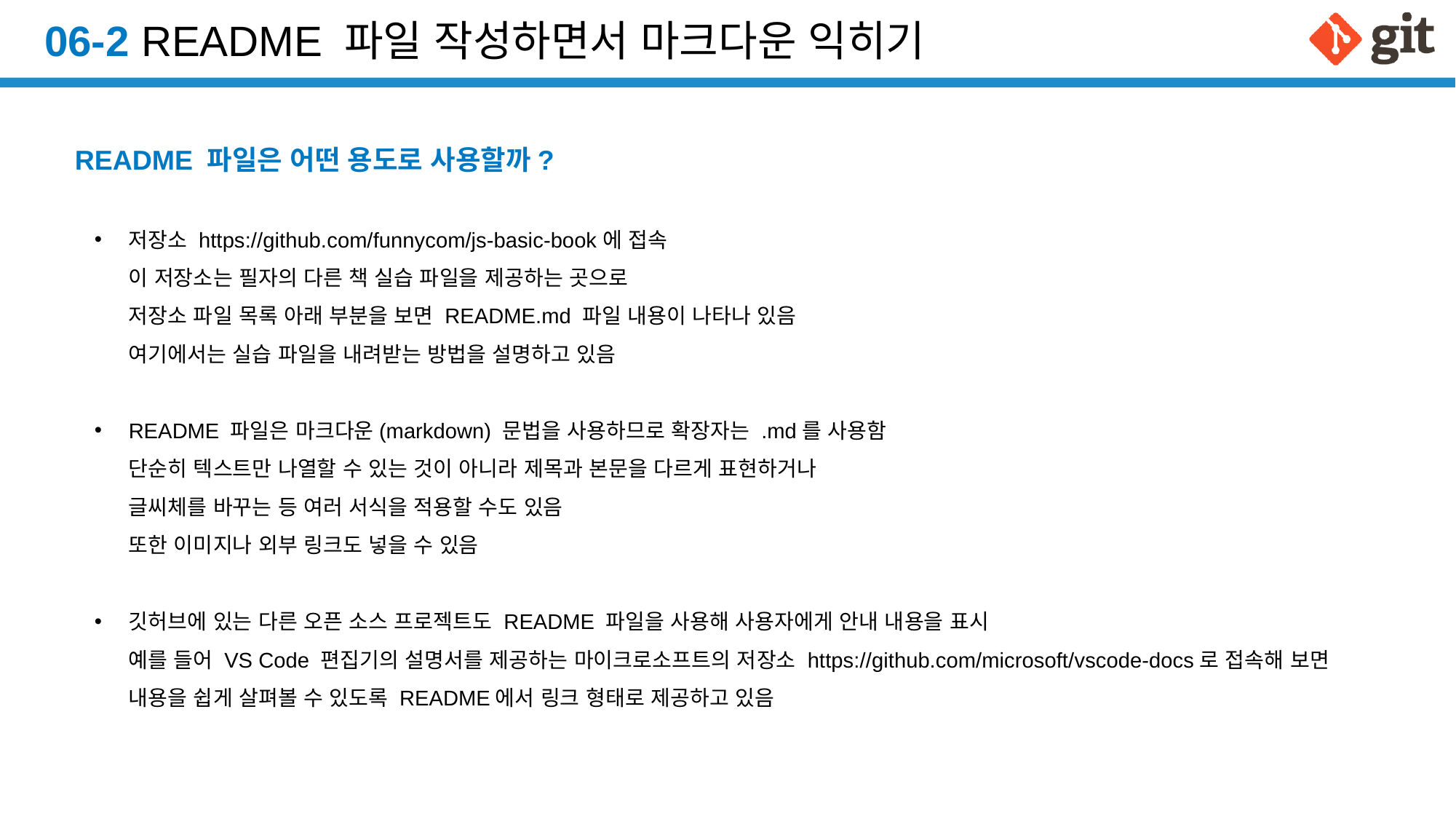

# 06-2 README 파일 작성하면서 마크다운 익히기
README 파일은 어떤 용도로 사용할까?
저장소 https://github.com/funnycom/js-basic-book에 접속
이 저장소는 필자의 다른 책 실습 파일을 제공하는 곳으로
저장소 파일 목록 아래 부분을 보면 README.md 파일 내용이 나타나 있음
여기에서는 실습 파일을 내려받는 방법을 설명하고 있음

README 파일은 마크다운(markdown) 문법을 사용하므로 확장자는 .md를 사용함
단순히 텍스트만 나열할 수 있는 것이 아니라 제목과 본문을 다르게 표현하거나
글씨체를 바꾸는 등 여러 서식을 적용할 수도 있음
또한 이미지나 외부 링크도 넣을 수 있음

깃허브에 있는 다른 오픈 소스 프로젝트도 README 파일을 사용해 사용자에게 안내 내용을 표시
예를 들어 VS Code 편집기의 설명서를 제공하는 마이크로소프트의 저장소 https://github.com/microsoft/vscode-docs로 접속해 보면 내용을 쉽게 살펴볼 수 있도록 README에서 링크 형태로 제공하고 있음